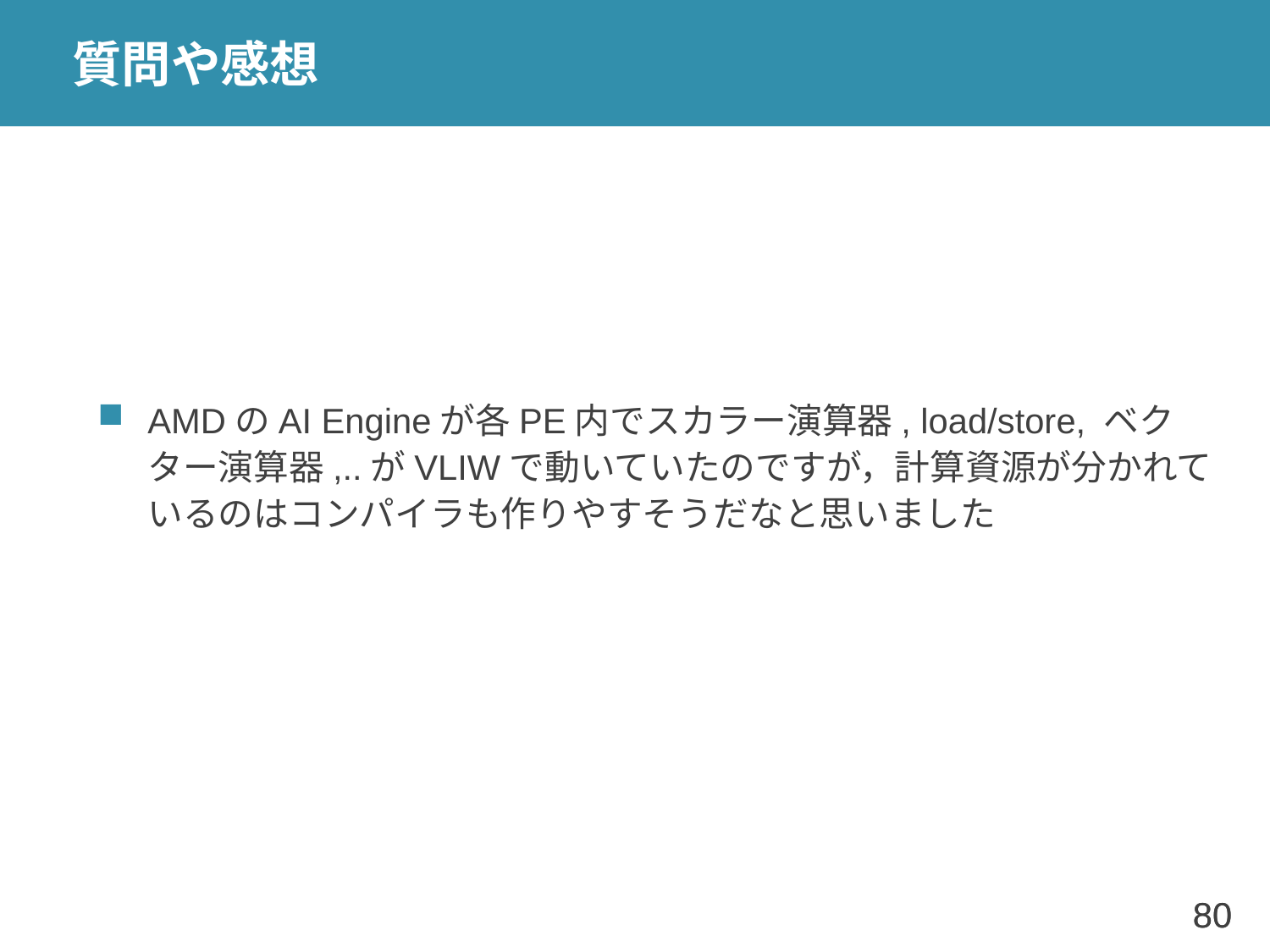

# 質問や感想
AMDのAI Engineが各PE内でスカラー演算器, load/store, ベクター演算器,..がVLIWで動いていたのですが，計算資源が分かれているのはコンパイラも作りやすそうだなと思いました